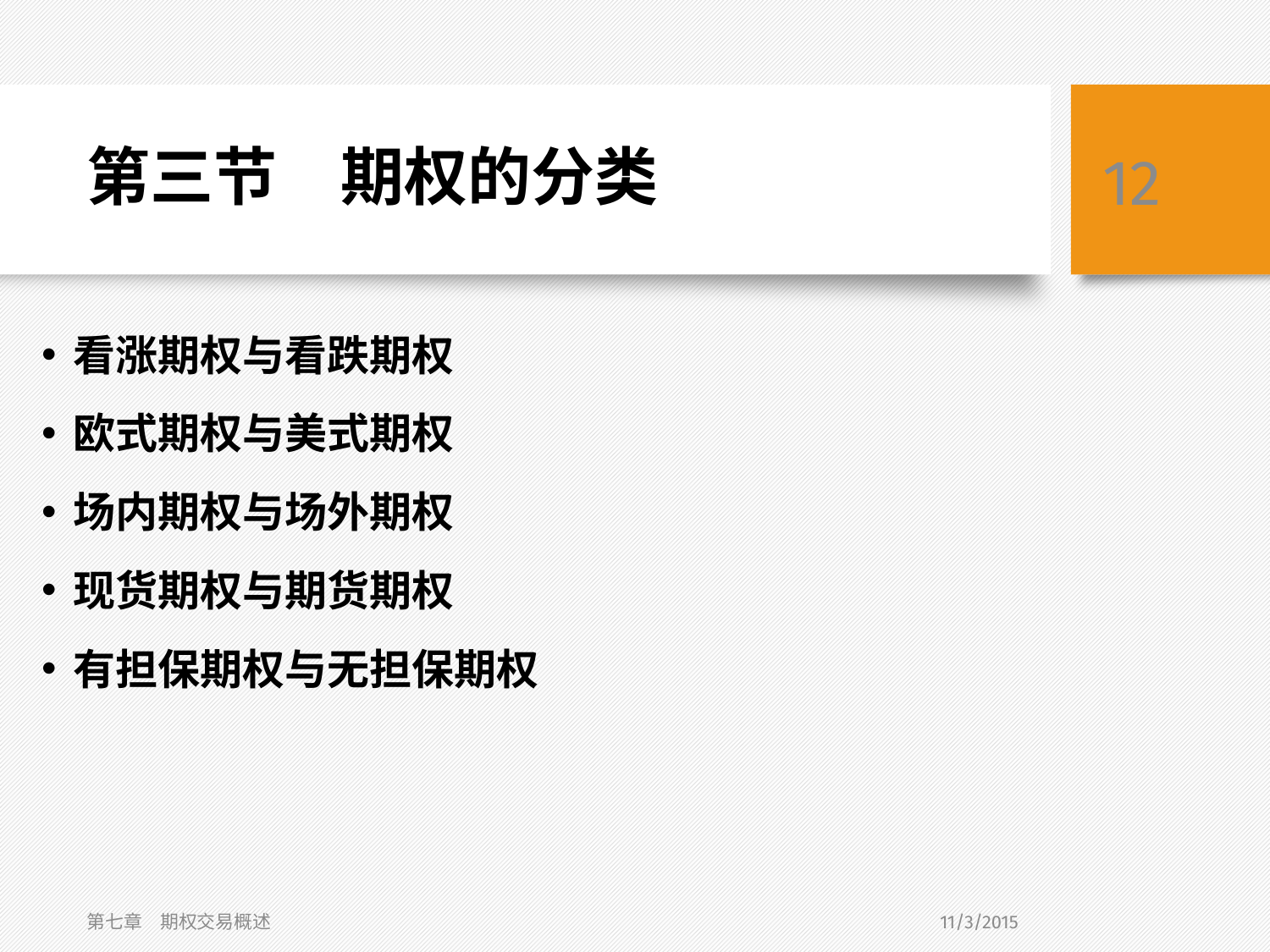

# 第三节　期权的分类
12
看涨期权与看跌期权
欧式期权与美式期权
场内期权与场外期权
现货期权与期货期权
有担保期权与无担保期权

11/3/2015
第七章　期权交易概述